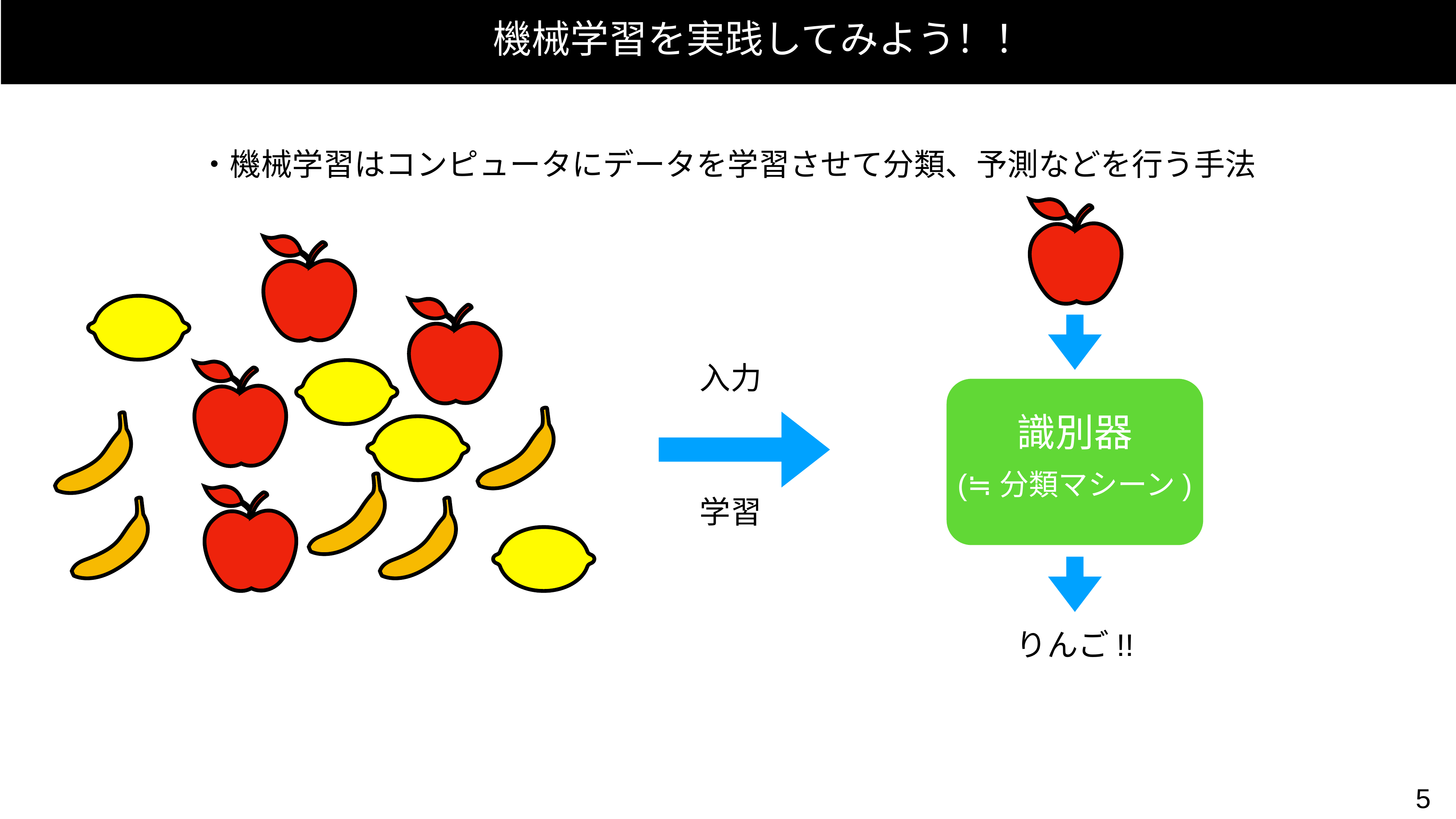

機械学習を実践してみよう！！
・機械学習はコンピュータにデータを学習させて分類、予測などを行う手法

入力

識別器

(≒分類マシーン)

学習

りんご!!
5